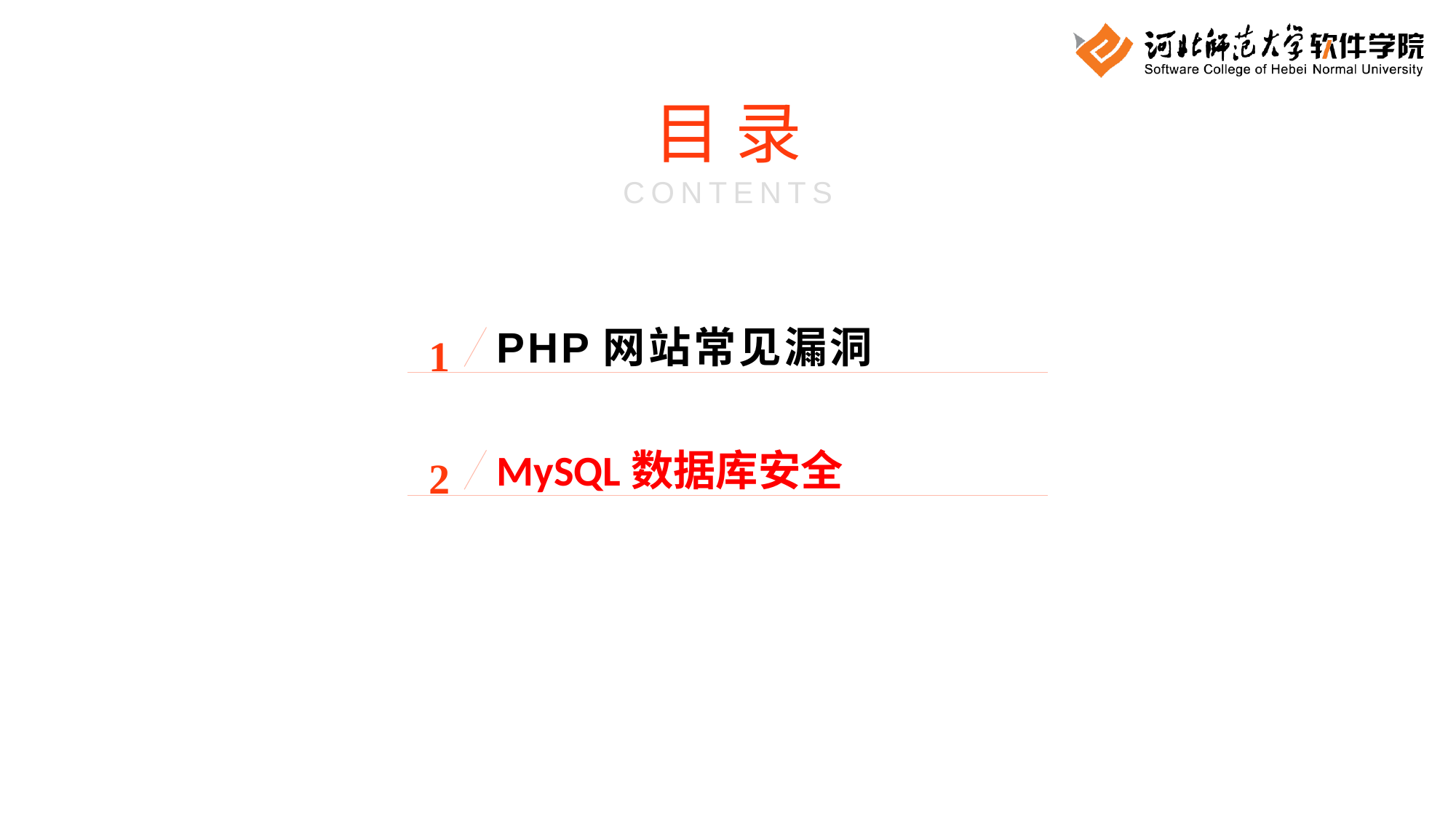

目 录
CONTENTS
1
PHP网站常见漏洞
2
MySQL数据库安全